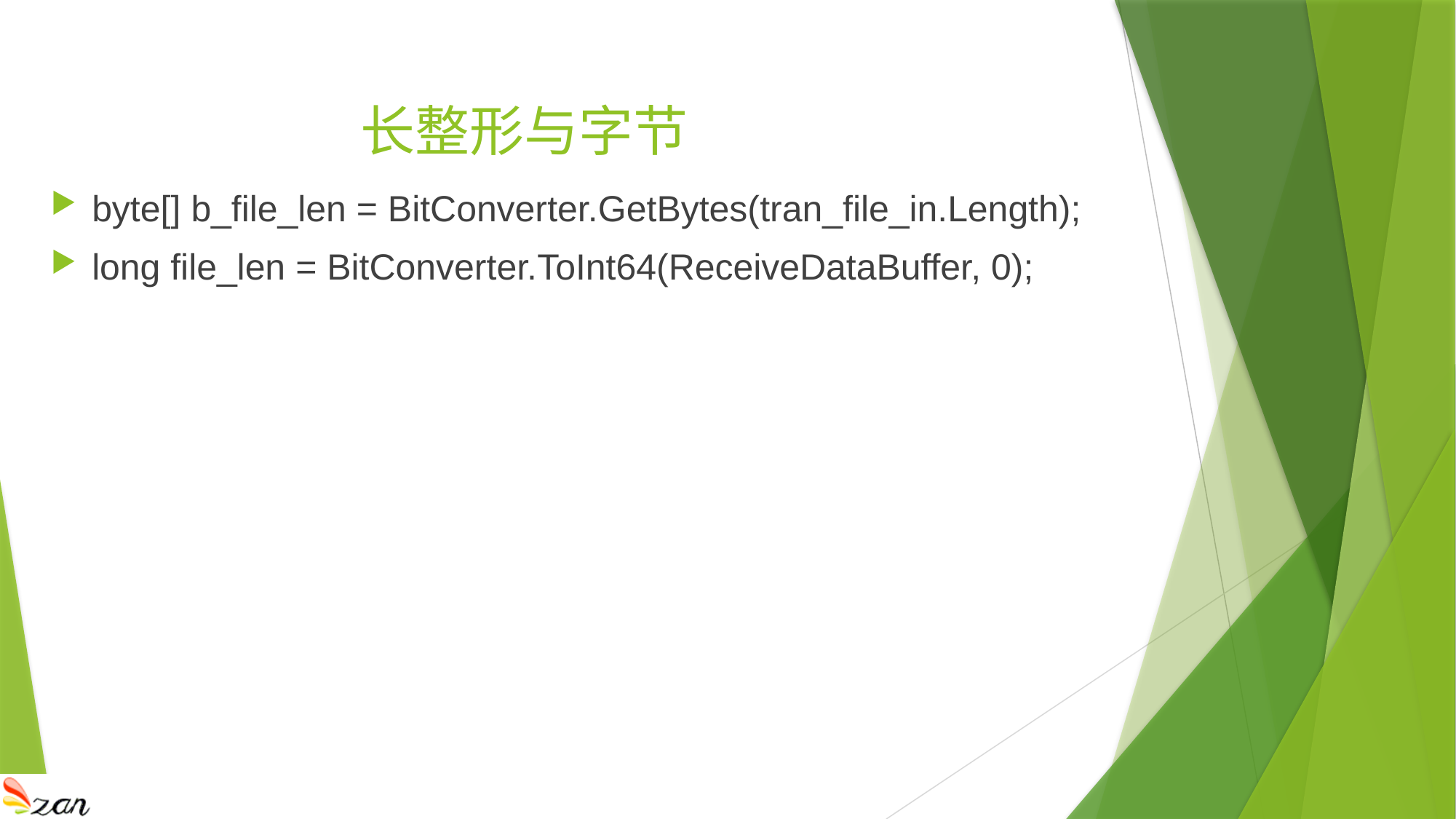

# 长整形与字节
byte[] b_file_len = BitConverter.GetBytes(tran_file_in.Length);
long file_len = BitConverter.ToInt64(ReceiveDataBuffer, 0);